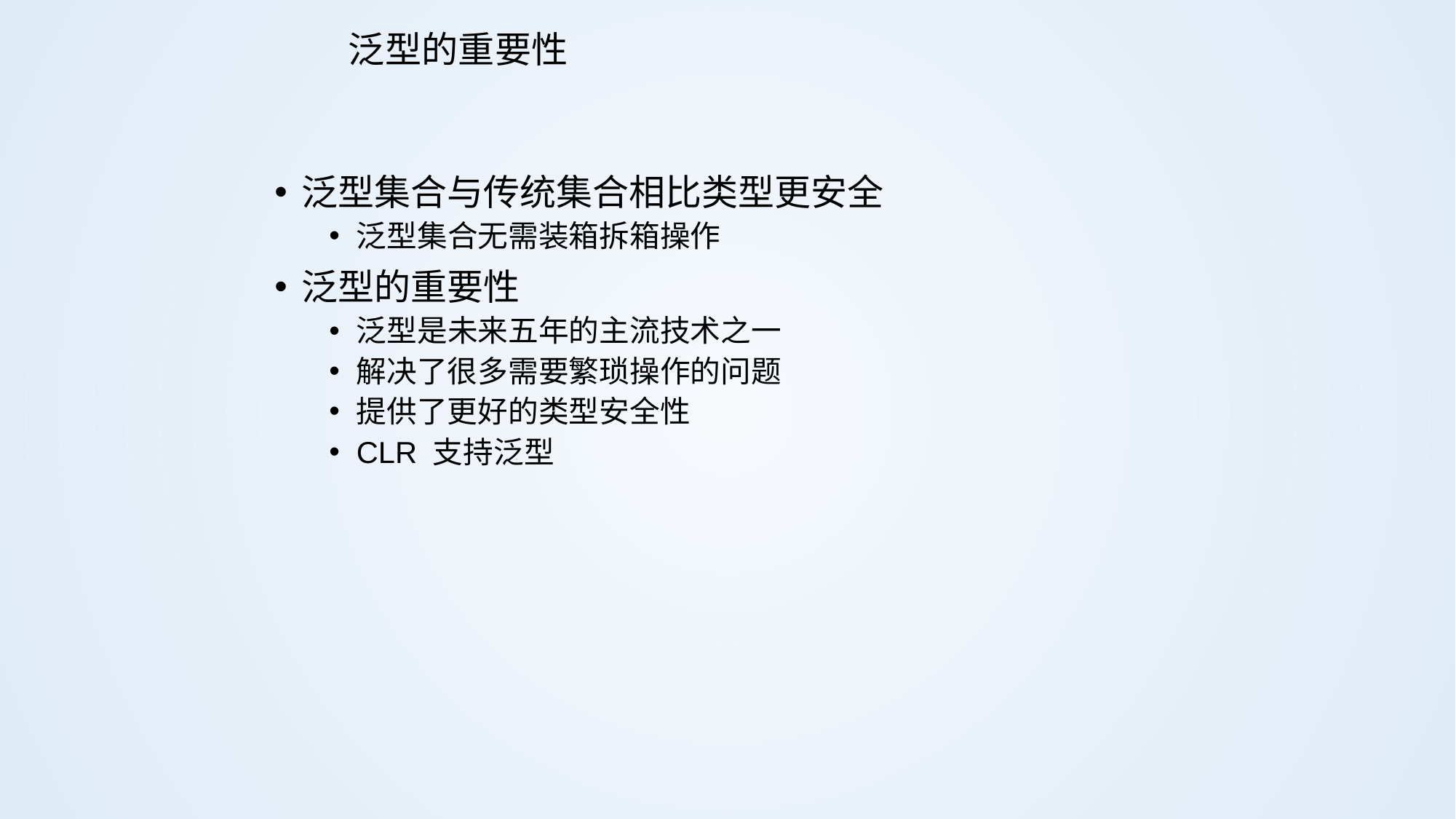

# 泛型的重要性
泛型集合与传统集合相比类型更安全
泛型集合无需装箱拆箱操作
泛型的重要性
泛型是未来五年的主流技术之一
解决了很多需要繁琐操作的问题
提供了更好的类型安全性
CLR 支持泛型